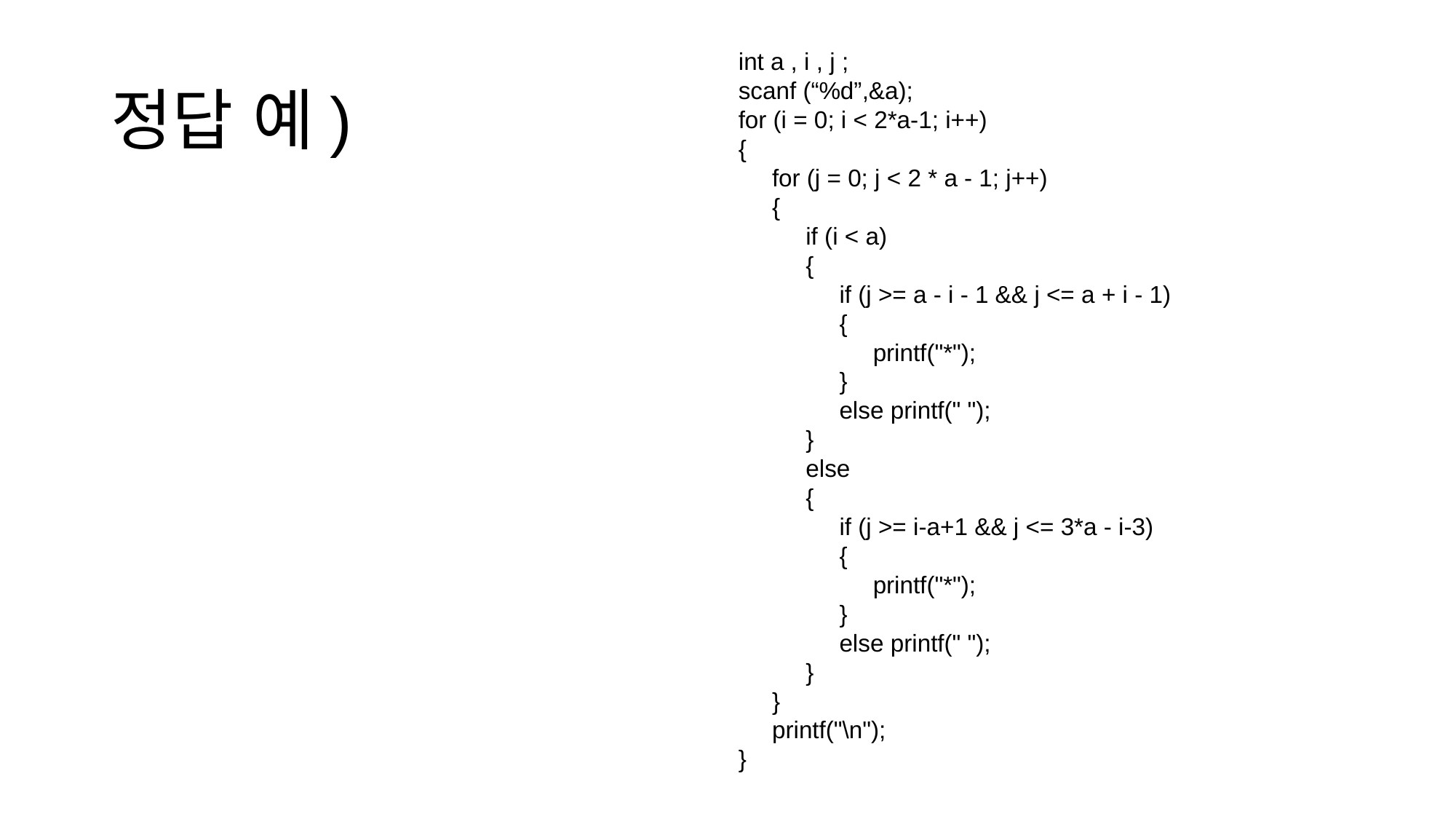

int a , i , j ;
scanf (“%d”,&a);
for (i = 0; i < 2*a-1; i++)
{
     for (j = 0; j < 2 * a - 1; j++)
     {
          if (i < a)
          {
               if (j >= a - i - 1 && j <= a + i - 1)
               {
                    printf("*");
               }
               else printf(" ");
          }
          else
          {
               if (j >= i-a+1 && j <= 3*a - i-3)
               {
                    printf("*");
               }
               else printf(" ");
          }
     }
     printf("\n");
}
# 정답 예)